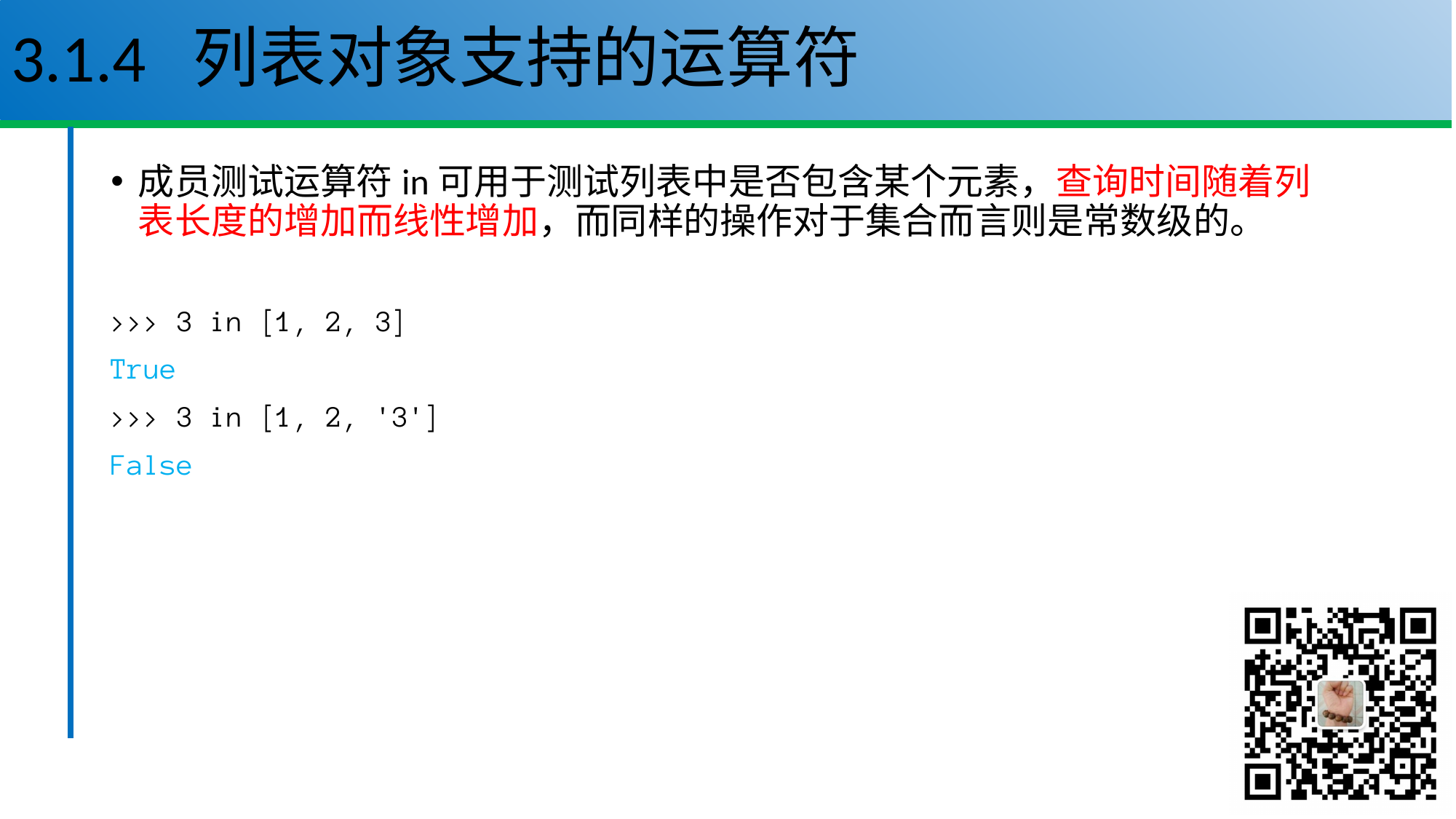

# 3.1.4  列表对象支持的运算符
成员测试运算符in可用于测试列表中是否包含某个元素，查询时间随着列表长度的增加而线性增加，而同样的操作对于集合而言则是常数级的。

>>> 3 in [1, 2, 3]
True
>>> 3 in [1, 2, '3']
False
20